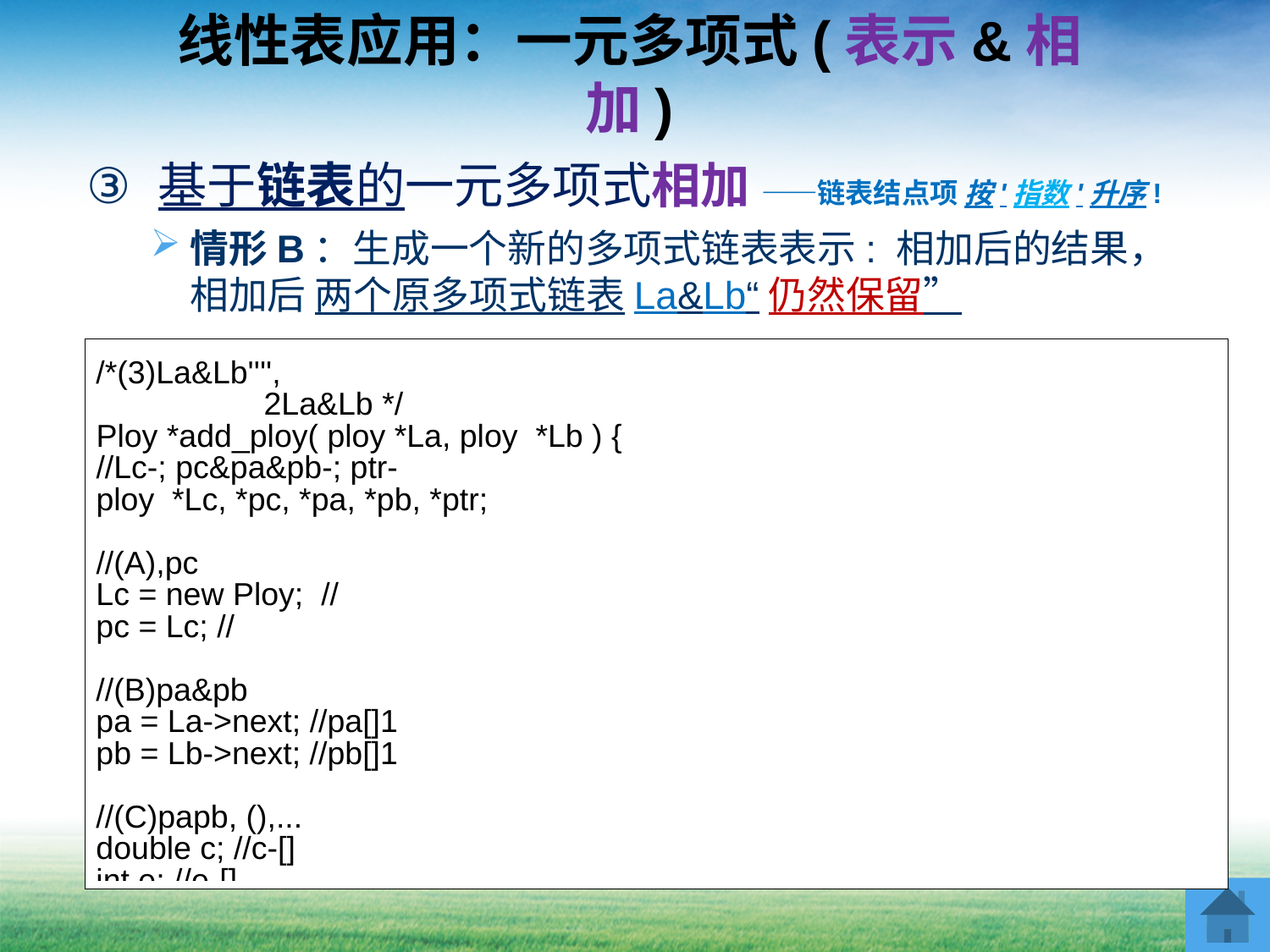

# 线性表应用：一元多项式(表示&相加)
基于链表的一元多项式相加 ——链表结点项 按'指数'升序!
情形B：生成一个新的多项式链表表示: 相加后的结果，相加后 两个原多项式链表La&Lb“仍然保留”